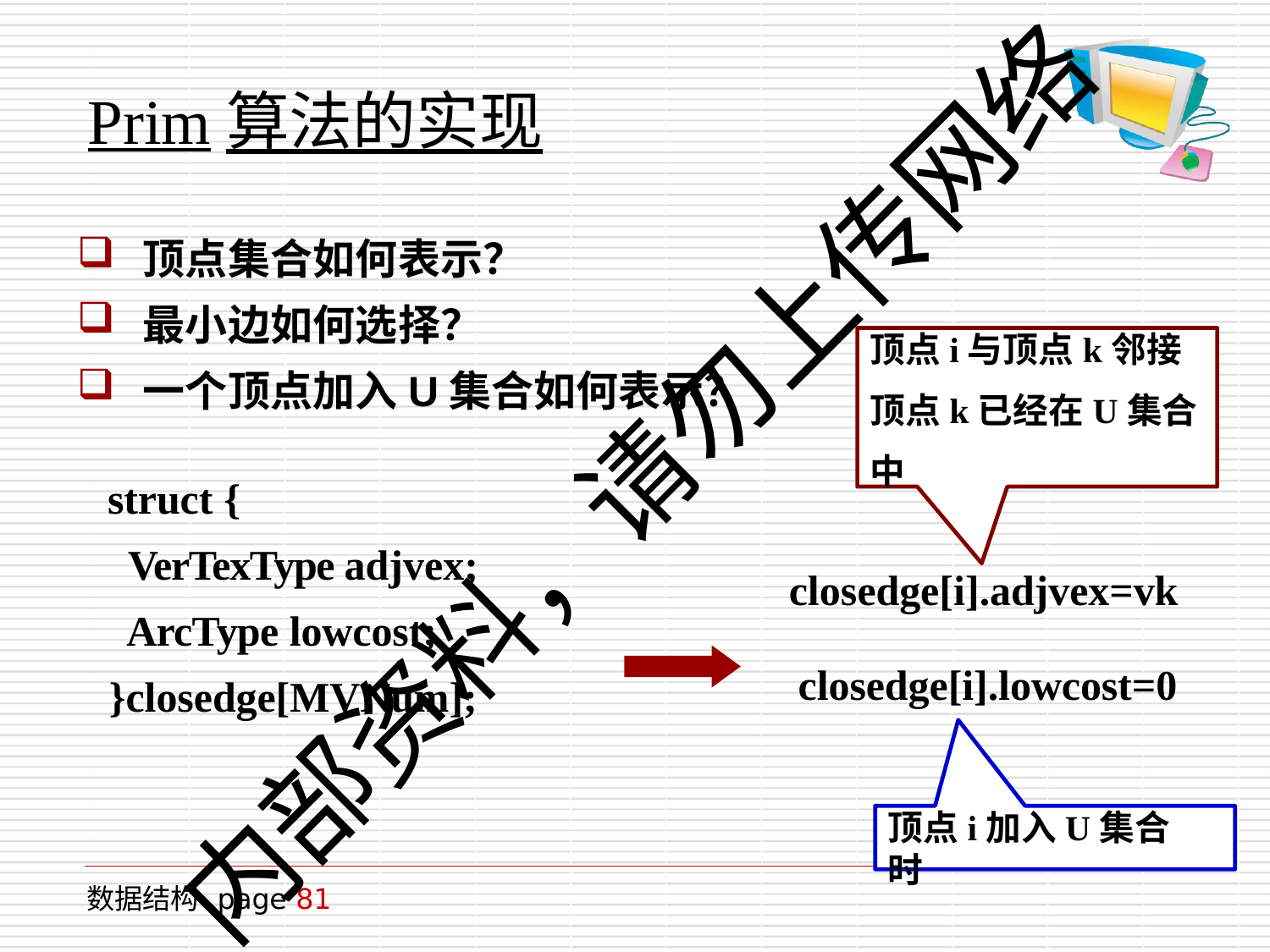

# Prim算法的实现
顶点集合如何表示？
最小边如何选择？
一个顶点加入U集合如何表示？
顶点i与顶点k邻接 顶点k已经在U集合中

内部资料，请勿上传网络
struct {
VerTexType adjvex;  ArcType lowcost;
}closedge[MVNum];
closedge[i].adjvex=vk

closedge[i].lowcost=0

顶点i加入U集合时

数据结构 page 81